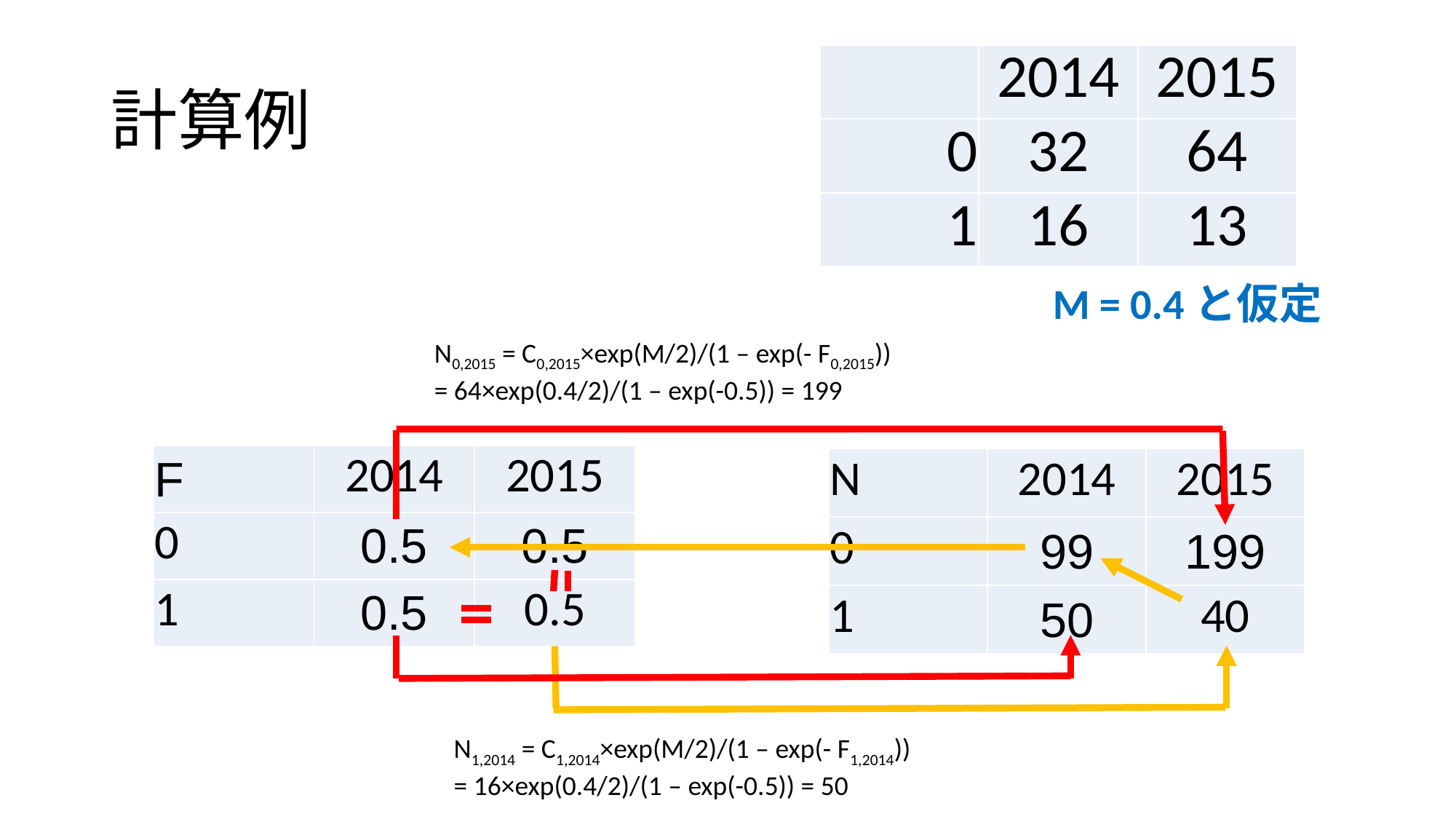

# 計算例
|  | 2014 | 2015 |
| --- | --- | --- |
| 0 | 32 | 64 |
| 1 | 16 | 13 |

M = 0.4と仮定
N0,2015 = C0,2015×exp(M/2)/(1 – exp(- F0,2015))
= 64×exp(0.4/2)/(1 – exp(-0.5)) = 199
| F | 2014 | 2015 |
| --- | --- | --- |
| 0 | 0.5 | 0.5 |
| 1 | 0.5 | 0.5 |
| N | 2014 | 2015 |
| --- | --- | --- |
| 0 | 99 | 199 |
| 1 | 50 | 40 |
N1,2014 = C1,2014×exp(M/2)/(1 – exp(- F1,2014))
= 16×exp(0.4/2)/(1 – exp(-0.5)) = 50